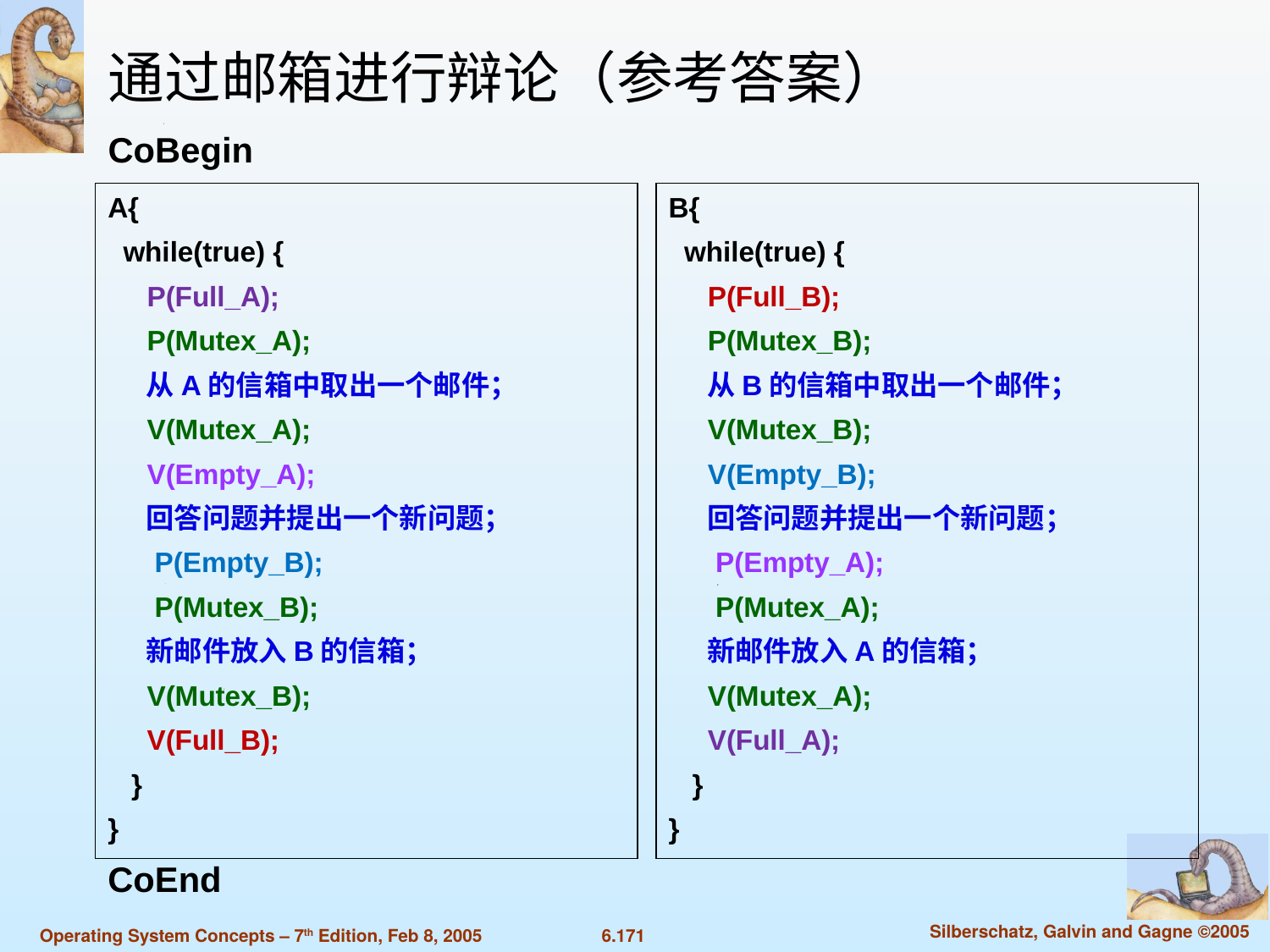

通过邮箱进行辩论（参考答案）
CoBegin
A{
  while(true) {
     P(Full_A);
     P(Mutex_A);
     从A的信箱中取出一个邮件；
     V(Mutex_A);
     V(Empty_A);
     回答问题并提出一个新问题；
      P(Empty_B);
      P(Mutex_B);
     新邮件放入B的信箱；
     V(Mutex_B);
     V(Full_B);
   }
}
B{
  while(true) {
     P(Full_B);
     P(Mutex_B);
     从B的信箱中取出一个邮件；
     V(Mutex_B);
     V(Empty_B);
     回答问题并提出一个新问题；
      P(Empty_A);
      P(Mutex_A);
     新邮件放入A的信箱；
     V(Mutex_A);
     V(Full_A);
   }
}
CoEnd